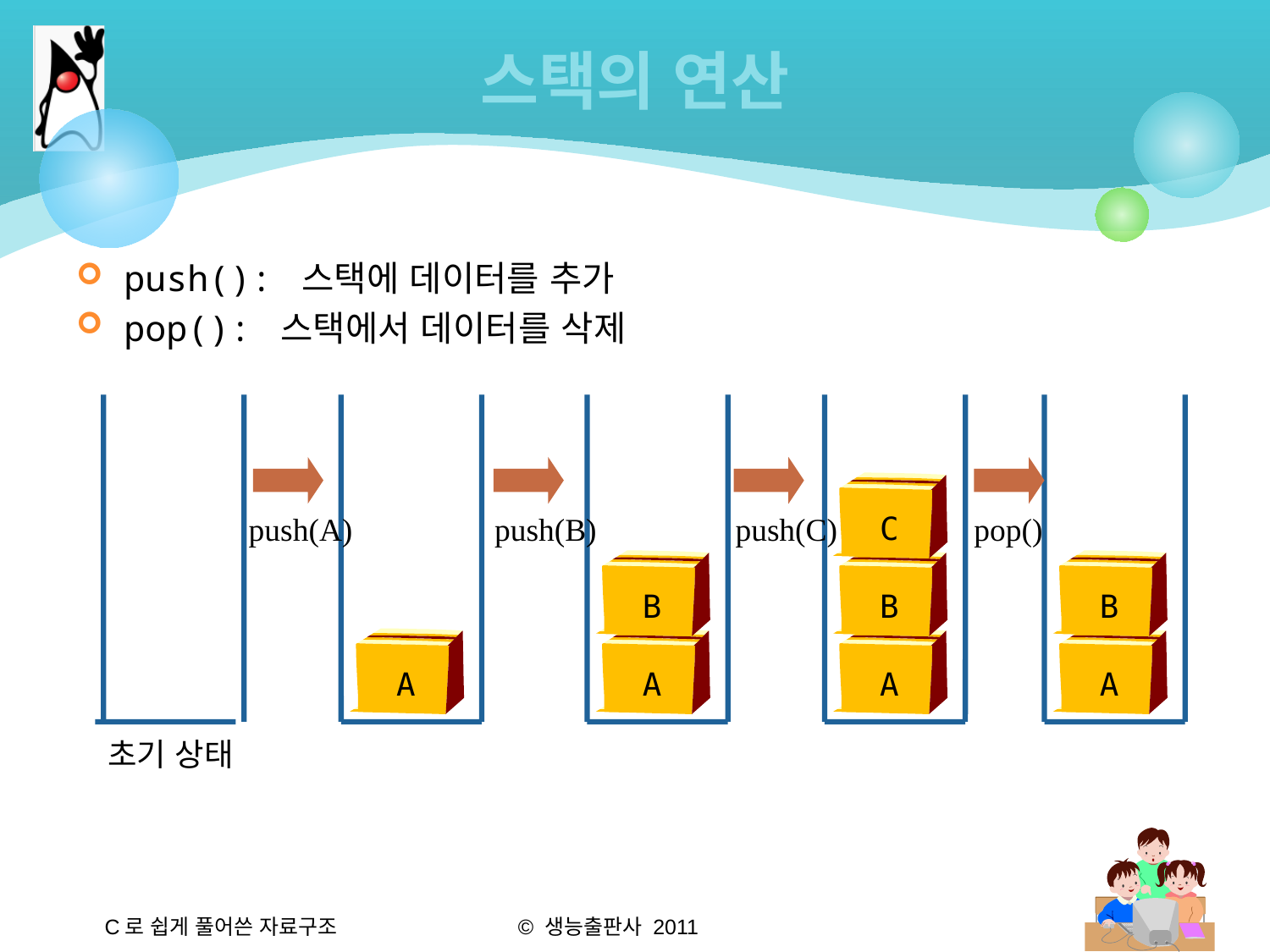

# 스택의 연산
push(): 스택에 데이터를 추가
pop(): 스택에서 데이터를 삭제

C
push(A)
push(B)
push(C)
pop()

B

B

B

A

A

A

A
초기 상태